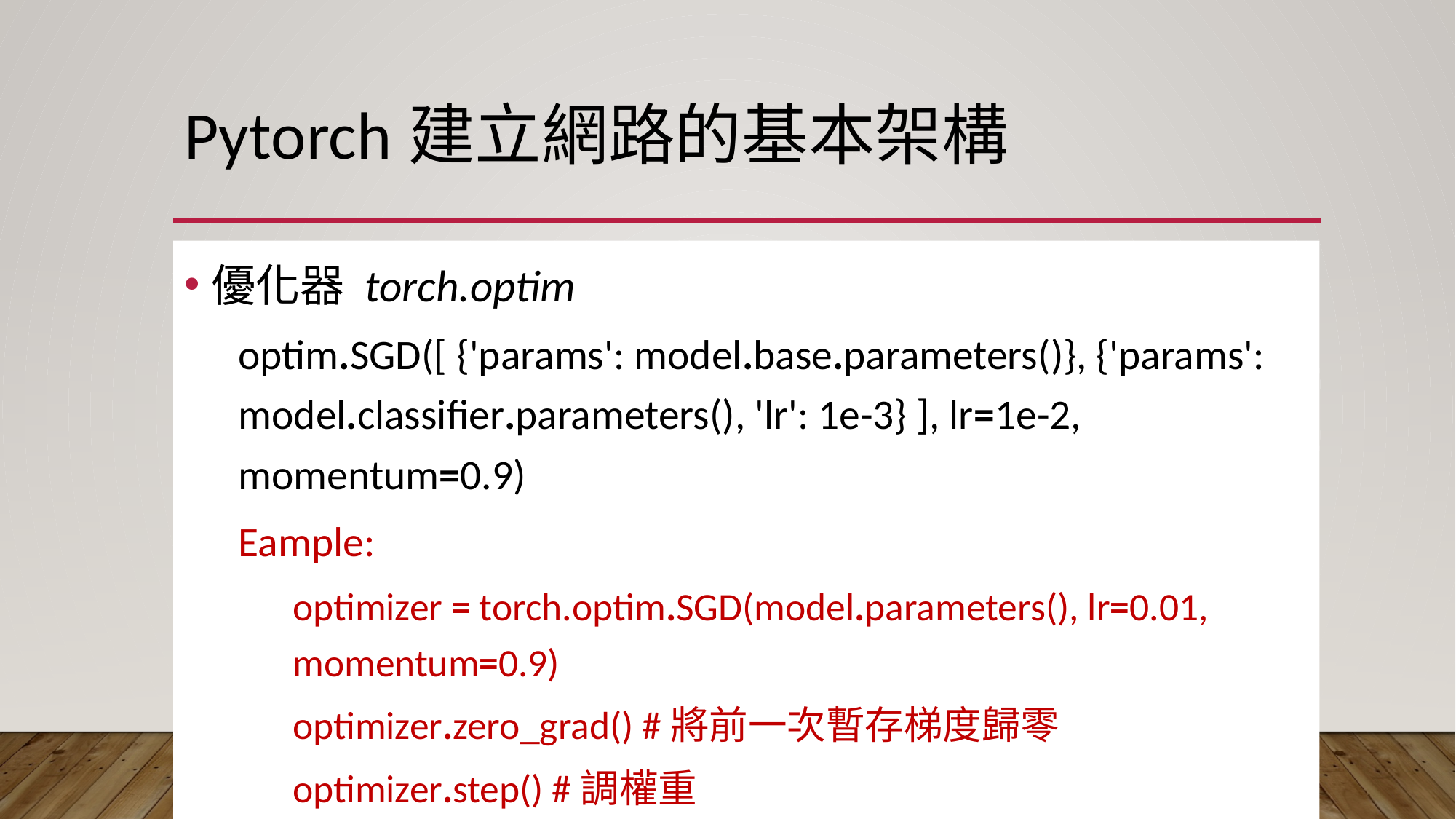

# Pytorch建立網路的基本架構
優化器 torch.optim
optim.SGD([ {'params': model.base.parameters()}, {'params': model.classifier.parameters(), 'lr': 1e-3} ], lr=1e-2, momentum=0.9)
Eample:
optimizer = torch.optim.SGD(model.parameters(), lr=0.01, momentum=0.9)
optimizer.zero_grad() #將前一次暫存梯度歸零
optimizer.step() #調權重